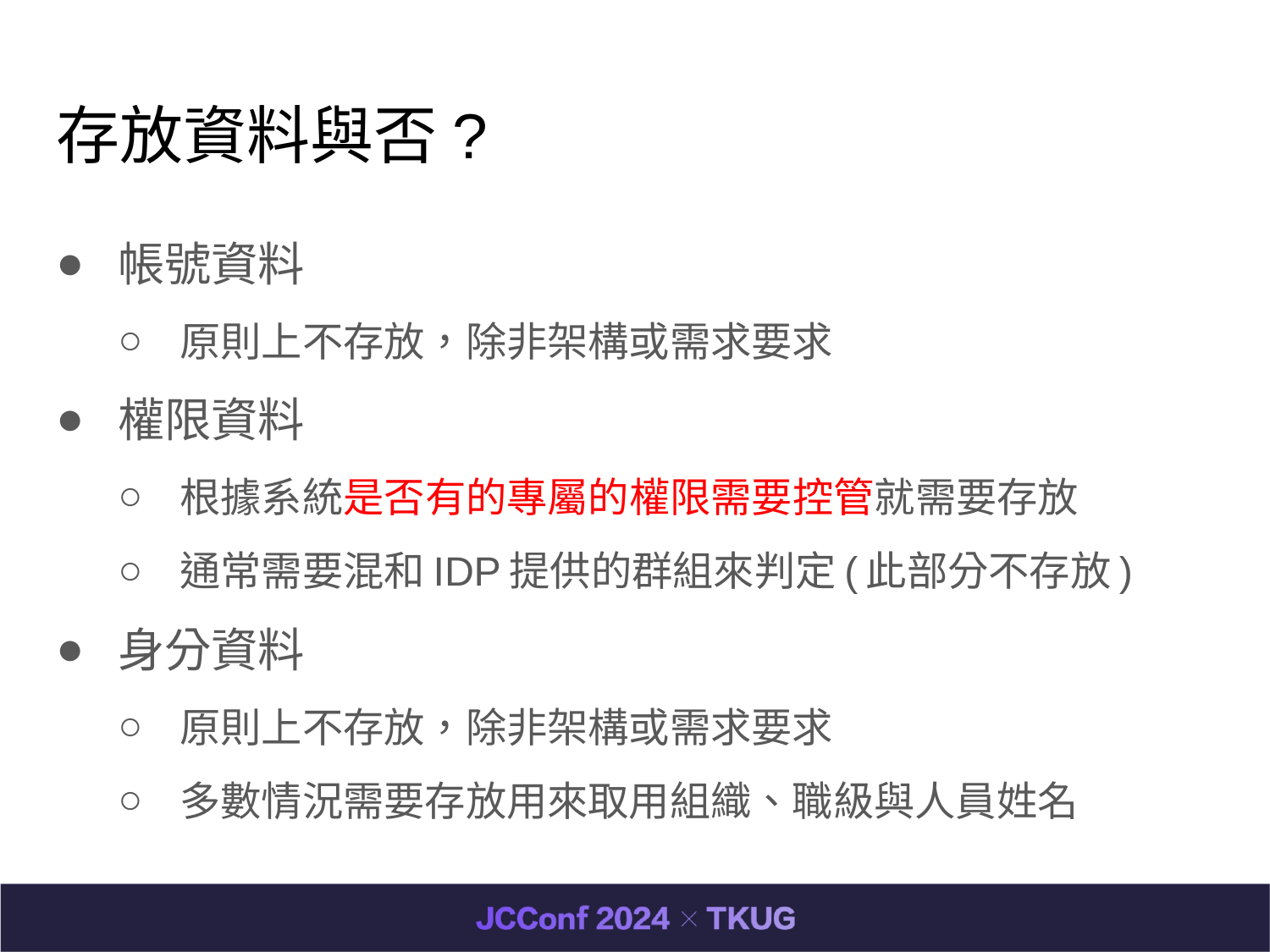

# 存放資料與否?
帳號資料
原則上不存放，除非架構或需求要求
權限資料
根據系統是否有的專屬的權限需要控管就需要存放
通常需要混和IDP提供的群組來判定(此部分不存放)
身分資料
原則上不存放，除非架構或需求要求
多數情況需要存放用來取用組織、職級與人員姓名